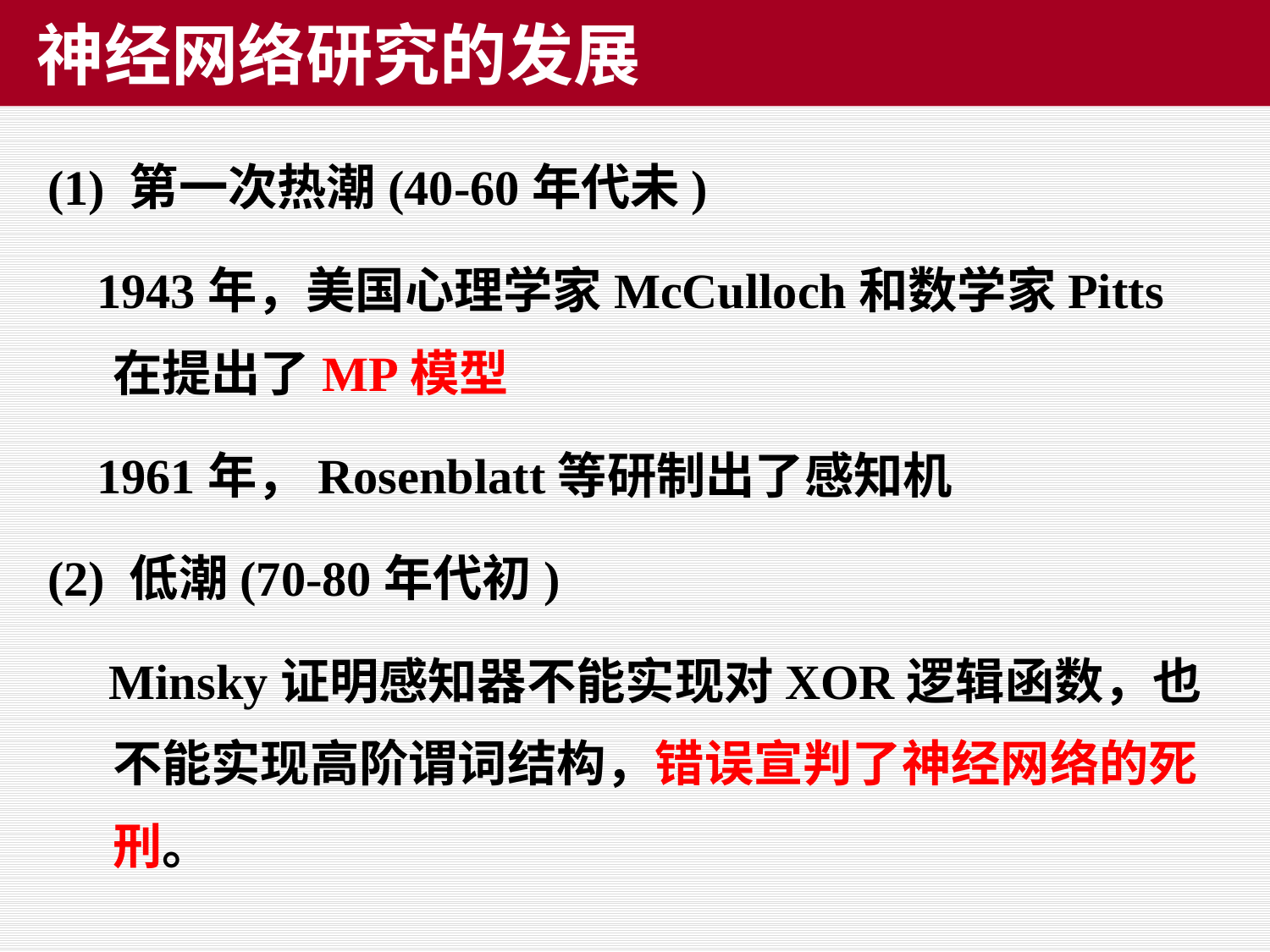

# 神经网络研究的发展
(1) 第一次热潮(40-60年代未)
    1943年，美国心理学家McCulloch和数学家Pitts 在提出了MP模型
    1961年，Rosenblatt等研制出了感知机
(2) 低潮(70-80年代初)
     Minsky证明感知器不能实现对XOR逻辑函数，也不能实现高阶谓词结构，错误宣判了神经网络的死刑。